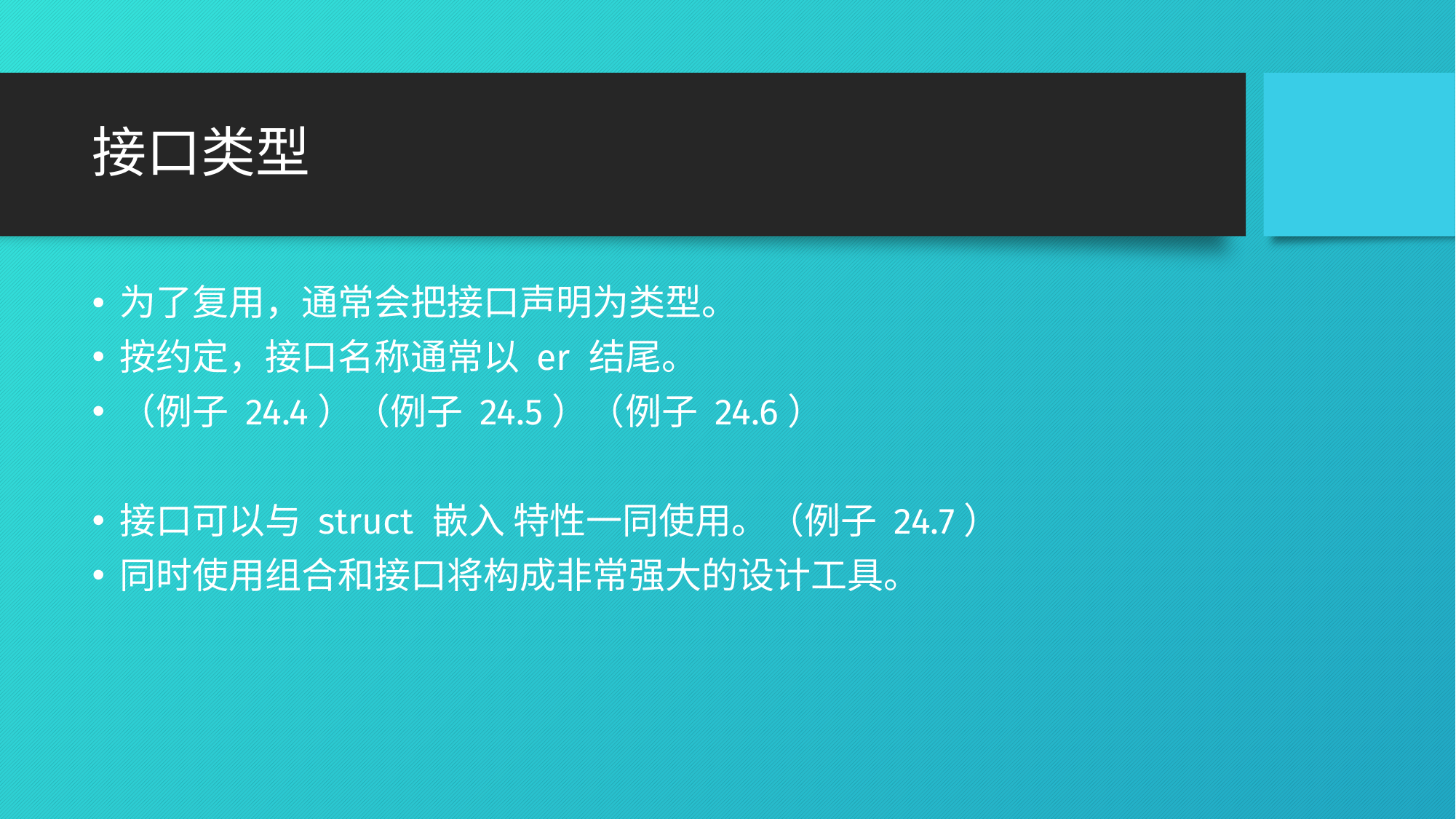

# 接口类型
为了复用，通常会把接口声明为类型。
按约定，接口名称通常以 er 结尾。
（例子 24.4）（例子 24.5）（例子 24.6）

接口可以与 struct 嵌入 特性一同使用。（例子 24.7）
同时使用组合和接口将构成非常强大的设计工具。